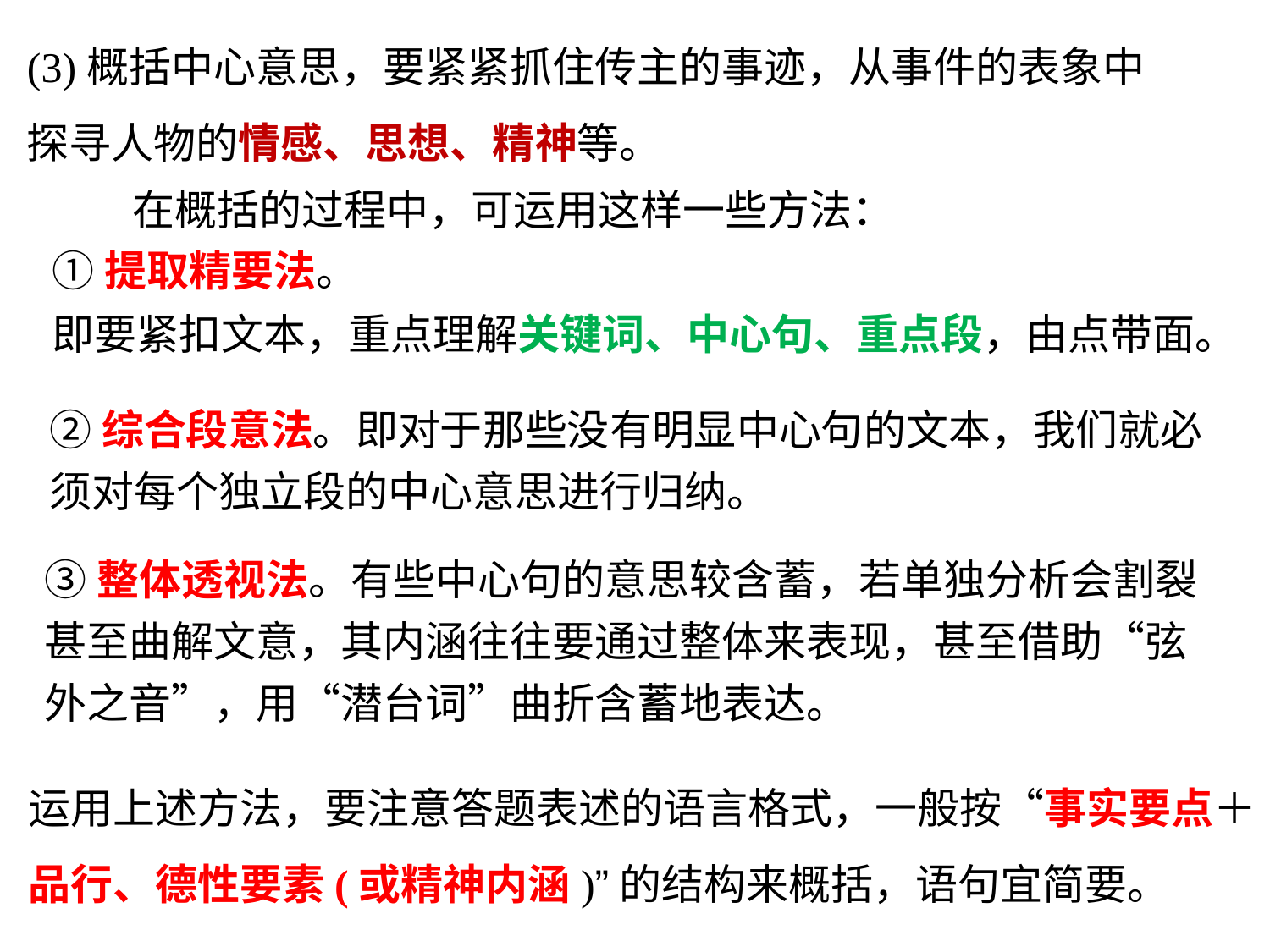

(3)概括中心意思，要紧紧抓住传主的事迹，从事件的表象中
探寻人物的情感、思想、精神等。

	在概括的过程中，可运用这样一些方法：
①提取精要法。

即要紧扣文本，重点理解关键词、中心句、重点段，由点带面。
②综合段意法。即对于那些没有明显中心句的文本，我们就必须对每个独立段的中心意思进行归纳。
③整体透视法。有些中心句的意思较含蓄，若单独分析会割裂甚至曲解文意，其内涵往往要通过整体来表现，甚至借助“弦外之音”，用“潜台词”曲折含蓄地表达。
运用上述方法，要注意答题表述的语言格式，一般按“事实要点＋
品行、德性要素(或精神内涵)”的结构来概括，语句宜简要。